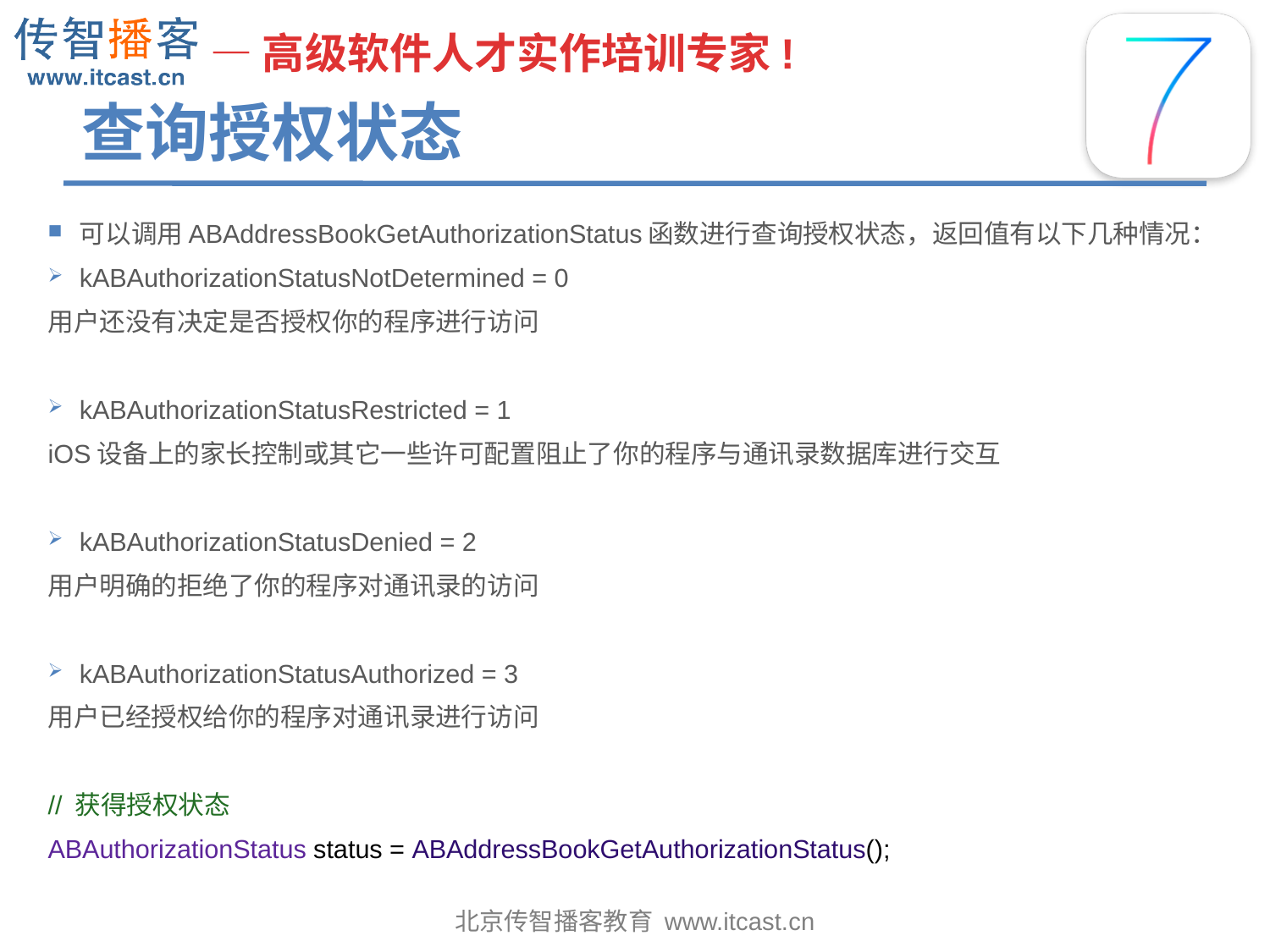

# 查询授权状态
可以调用ABAddressBookGetAuthorizationStatus函数进行查询授权状态，返回值有以下几种情况：
kABAuthorizationStatusNotDetermined = 0
用户还没有决定是否授权你的程序进行访问

kABAuthorizationStatusRestricted = 1
iOS设备上的家长控制或其它一些许可配置阻止了你的程序与通讯录数据库进行交互

kABAuthorizationStatusDenied = 2
用户明确的拒绝了你的程序对通讯录的访问

kABAuthorizationStatusAuthorized = 3
用户已经授权给你的程序对通讯录进行访问

// 获得授权状态
ABAuthorizationStatus status = ABAddressBookGetAuthorizationStatus();